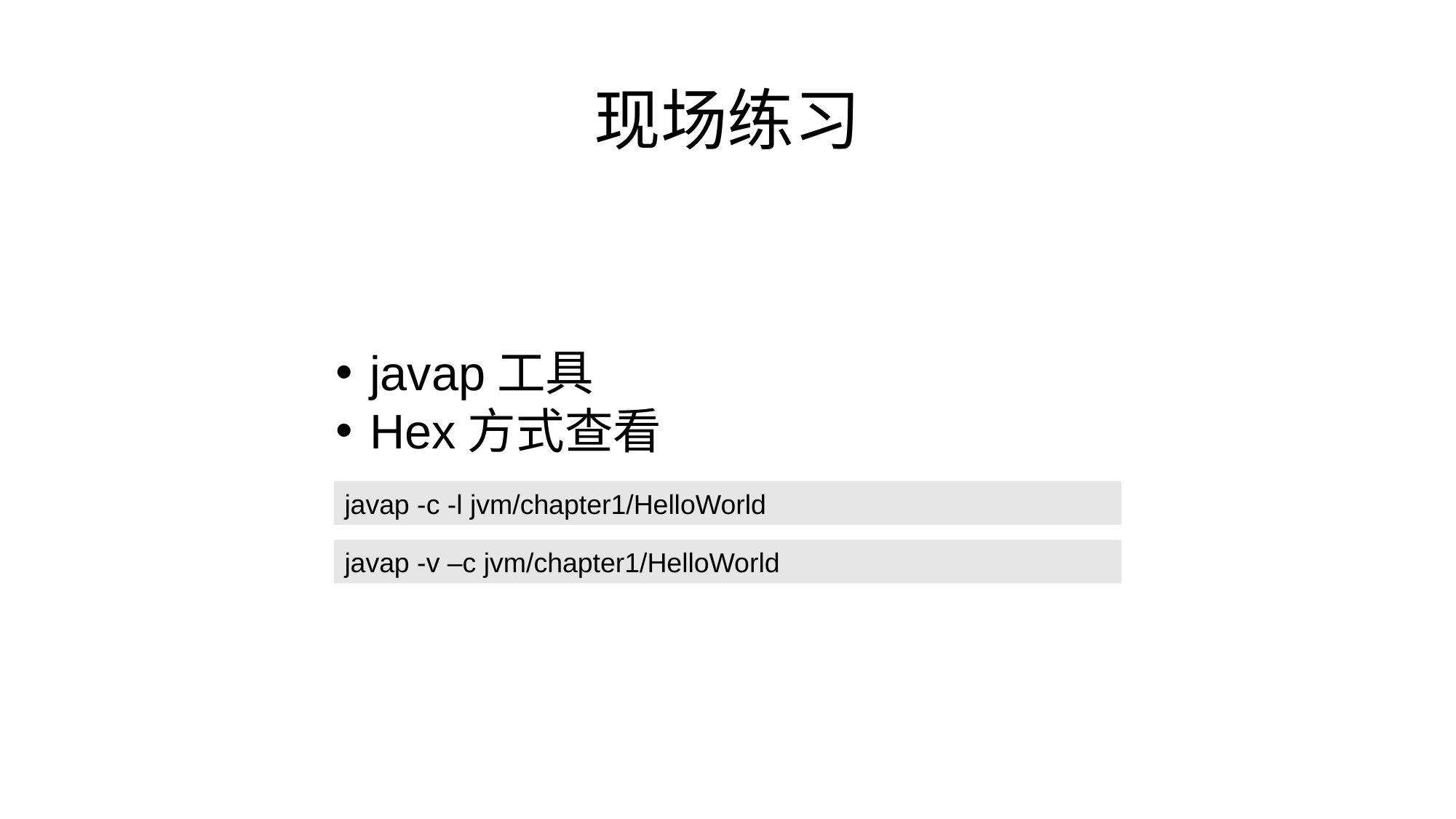

# 现场练习

javap工具
Hex方式查看
javap -c -l jvm/chapter1/HelloWorld
javap -v –c jvm/chapter1/HelloWorld